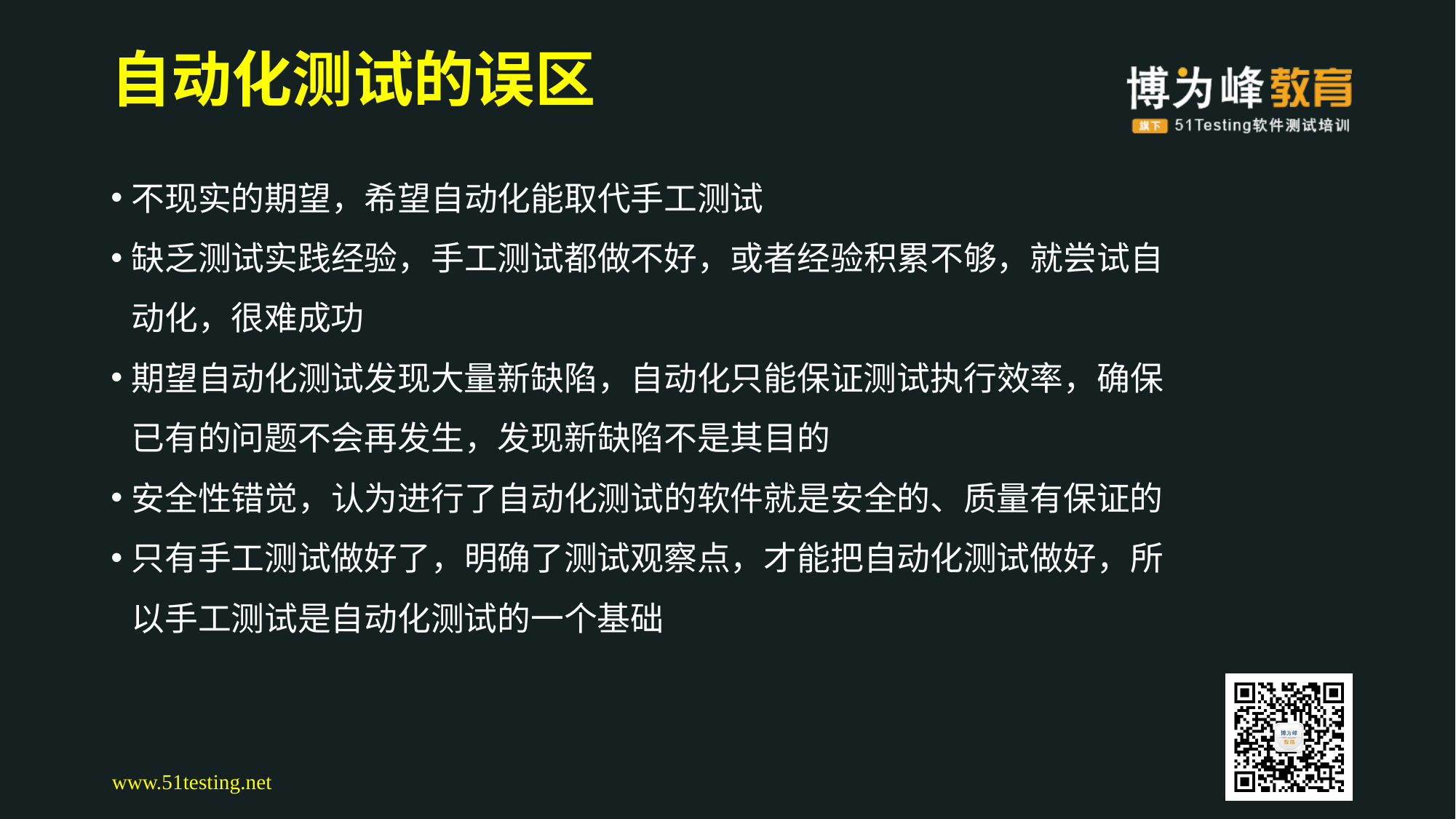

# 自动化测试的误区
不现实的期望，希望自动化能取代手工测试
缺乏测试实践经验，手工测试都做不好，或者经验积累不够，就尝试自动化，很难成功
期望自动化测试发现大量新缺陷，自动化只能保证测试执行效率，确保已有的问题不会再发生，发现新缺陷不是其目的
安全性错觉，认为进行了自动化测试的软件就是安全的、质量有保证的
只有手工测试做好了，明确了测试观察点，才能把自动化测试做好，所以手工测试是自动化测试的一个基础